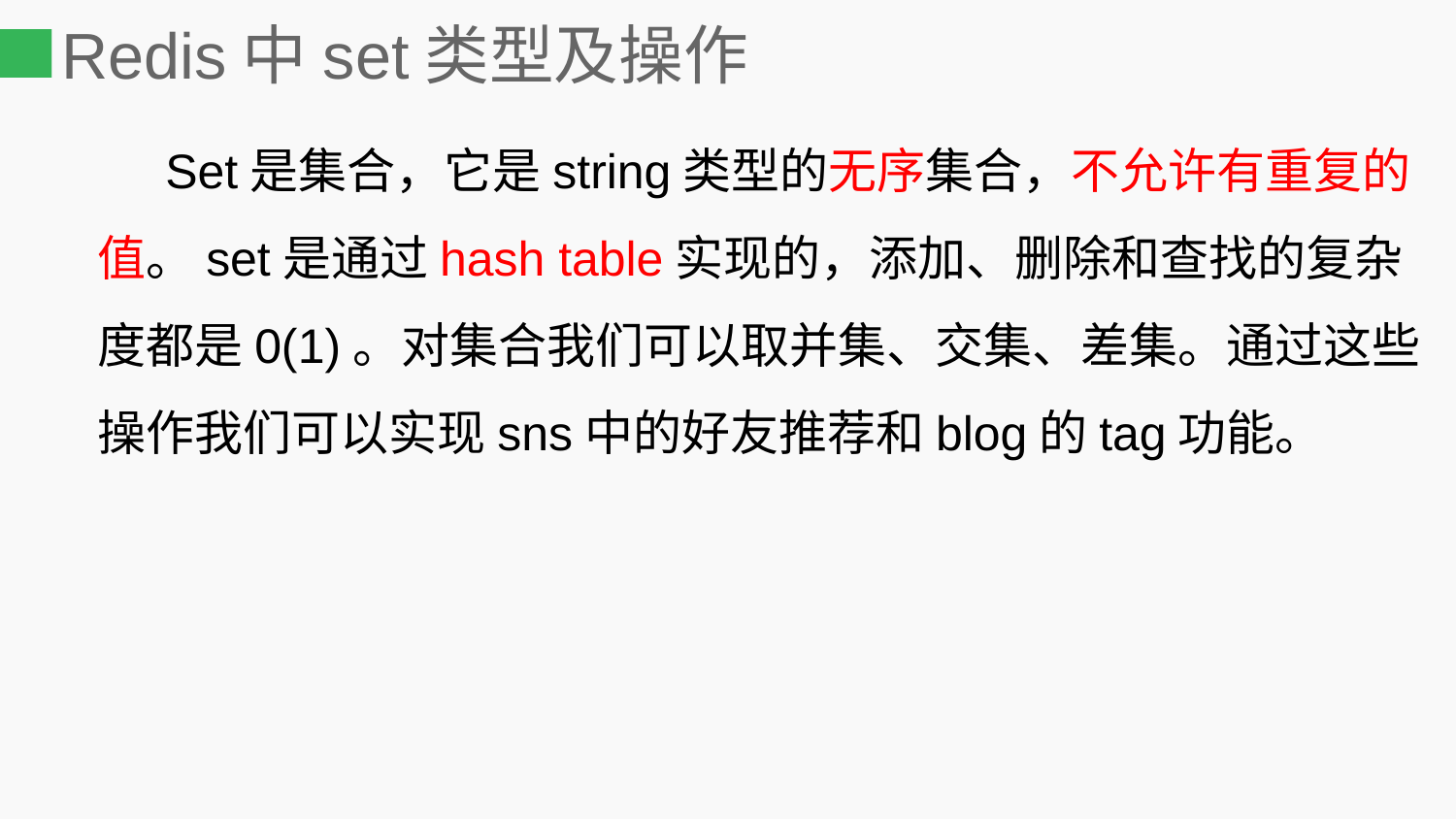

# Redis中set类型及操作
     Set是集合，它是string类型的无序集合，不允许有重复的值。set是通过hash table实现的，添加、删除和查找的复杂度都是0(1)。对集合我们可以取并集、交集、差集。通过这些操作我们可以实现sns中的好友推荐和blog的tag功能。